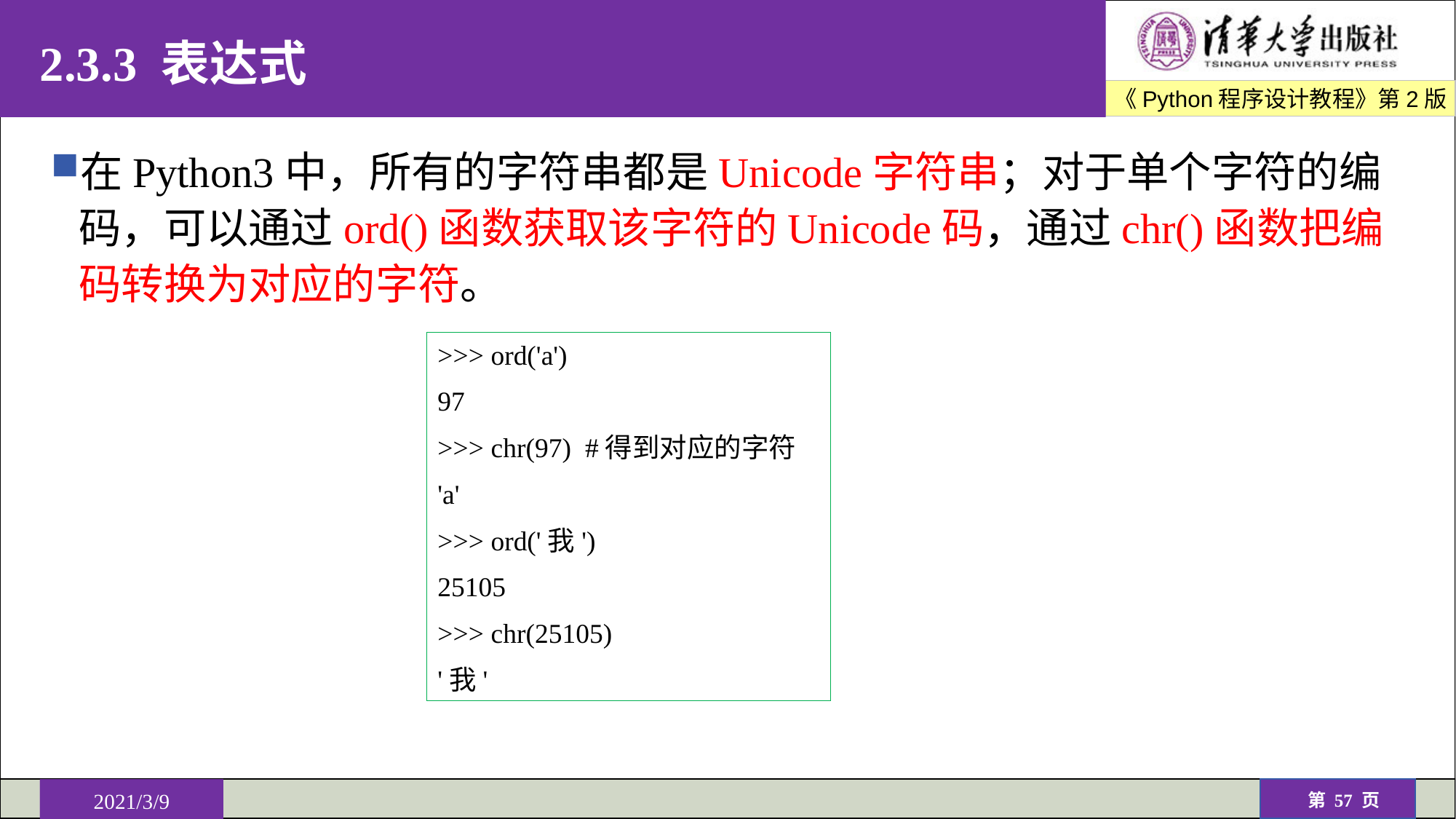

# 2.3.3 表达式
在Python3中，所有的字符串都是Unicode字符串；对于单个字符的编码，可以通过ord()函数获取该字符的Unicode码，通过chr()函数把编码转换为对应的字符。
>>> ord('a')
97
>>> chr(97)  #得到对应的字符
'a'
>>> ord('我')
25105
>>> chr(25105)
'我'